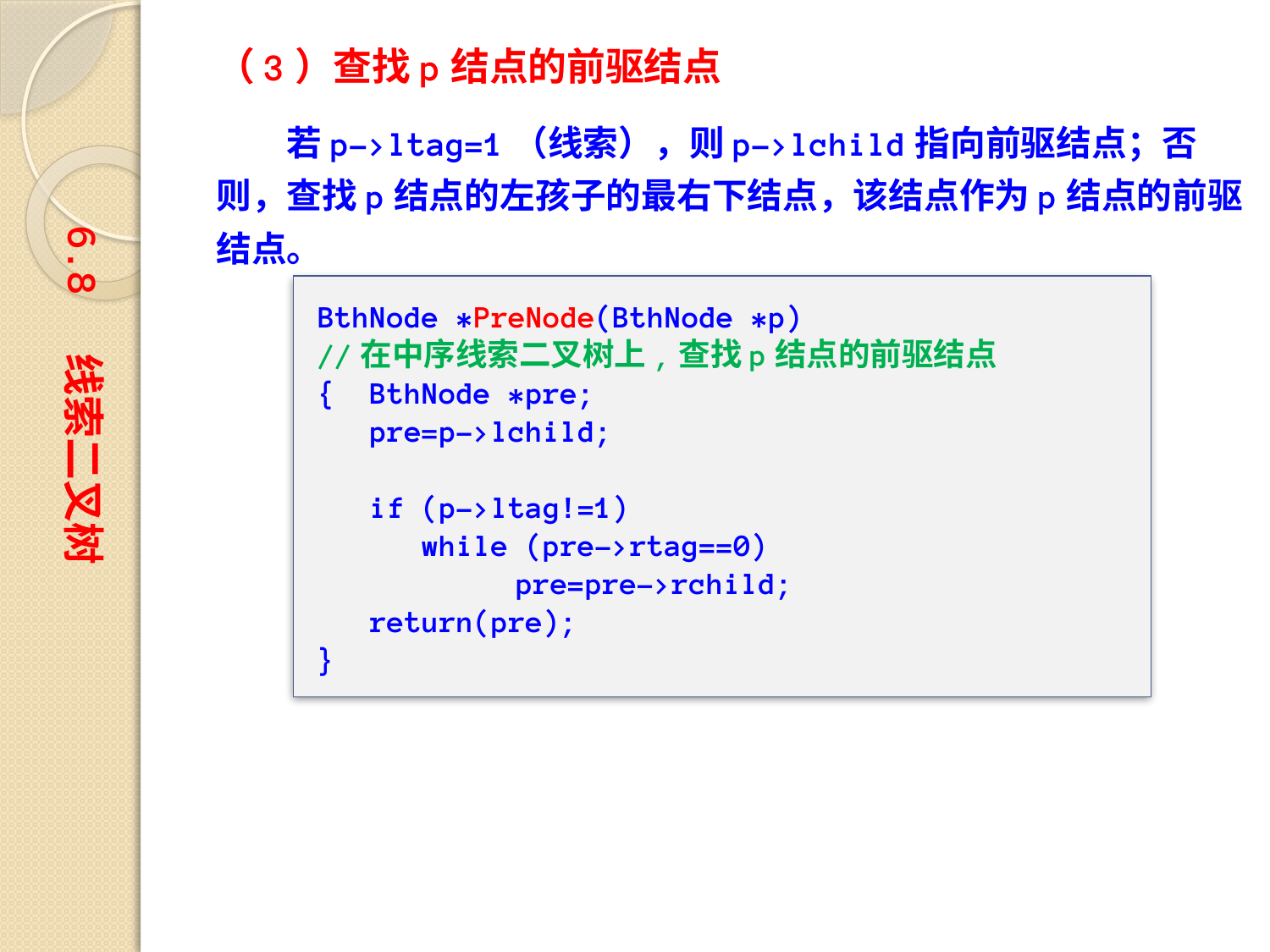

（3）查找p结点的前驱结点
　　若p->ltag=1（线索），则p->lchild指向前驱结点；否则，查找p结点的左孩子的最右下结点，该结点作为p结点的前驱结点。
6.8  线索二叉树
BthNode *PreNode(BthNode *p)
//在中序线索二叉树上,查找p结点的前驱结点
{  BthNode *pre;
   pre=p->lchild;
   if (p->ltag!=1)
      while (pre->rtag==0)
	　　pre=pre->rchild;
   return(pre);
}